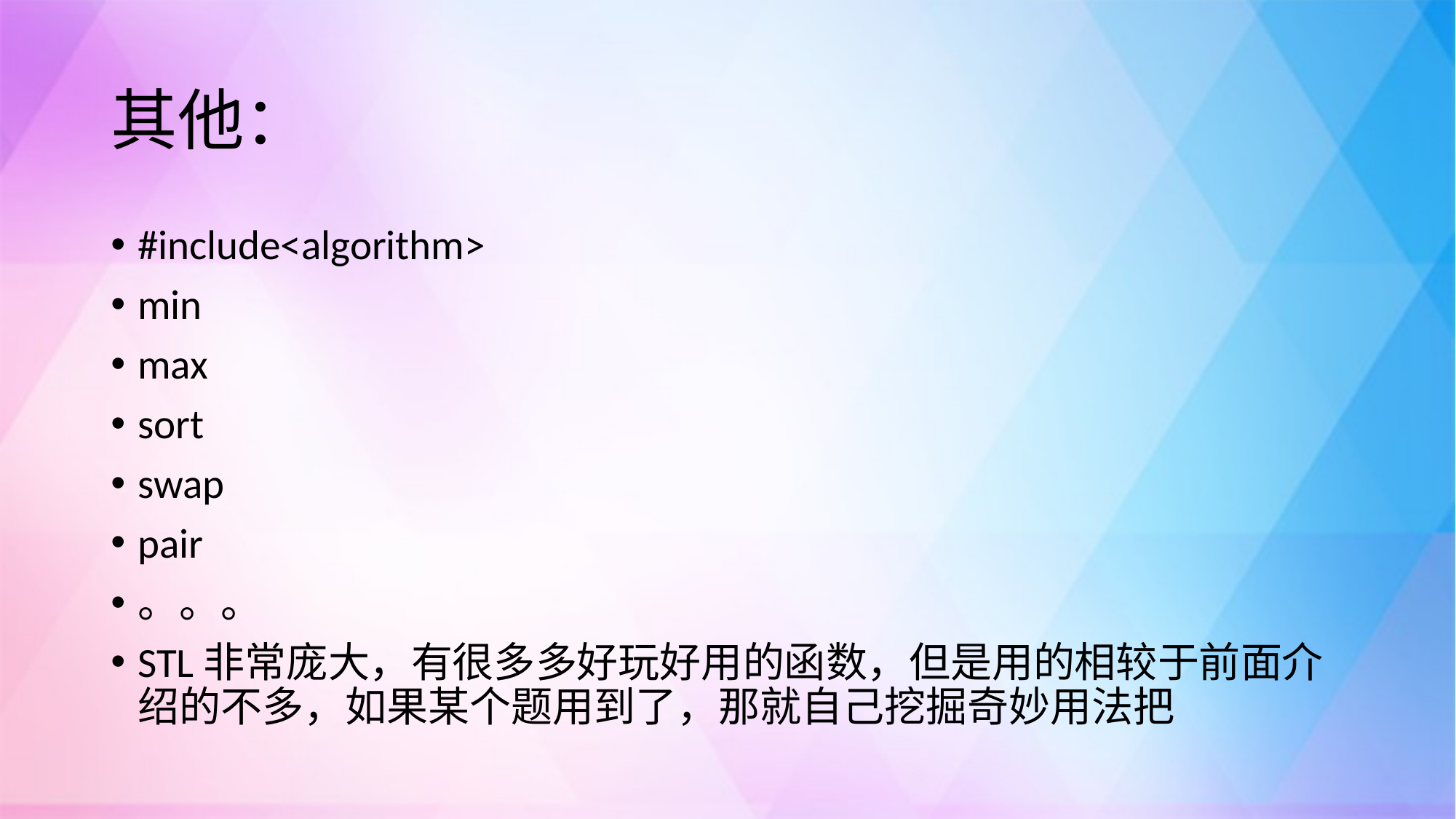

# 其他：
#include<algorithm>
min
max
sort
swap
pair
。。。
STL非常庞大，有很多多好玩好用的函数，但是用的相较于前面介绍的不多，如果某个题用到了，那就自己挖掘奇妙用法把